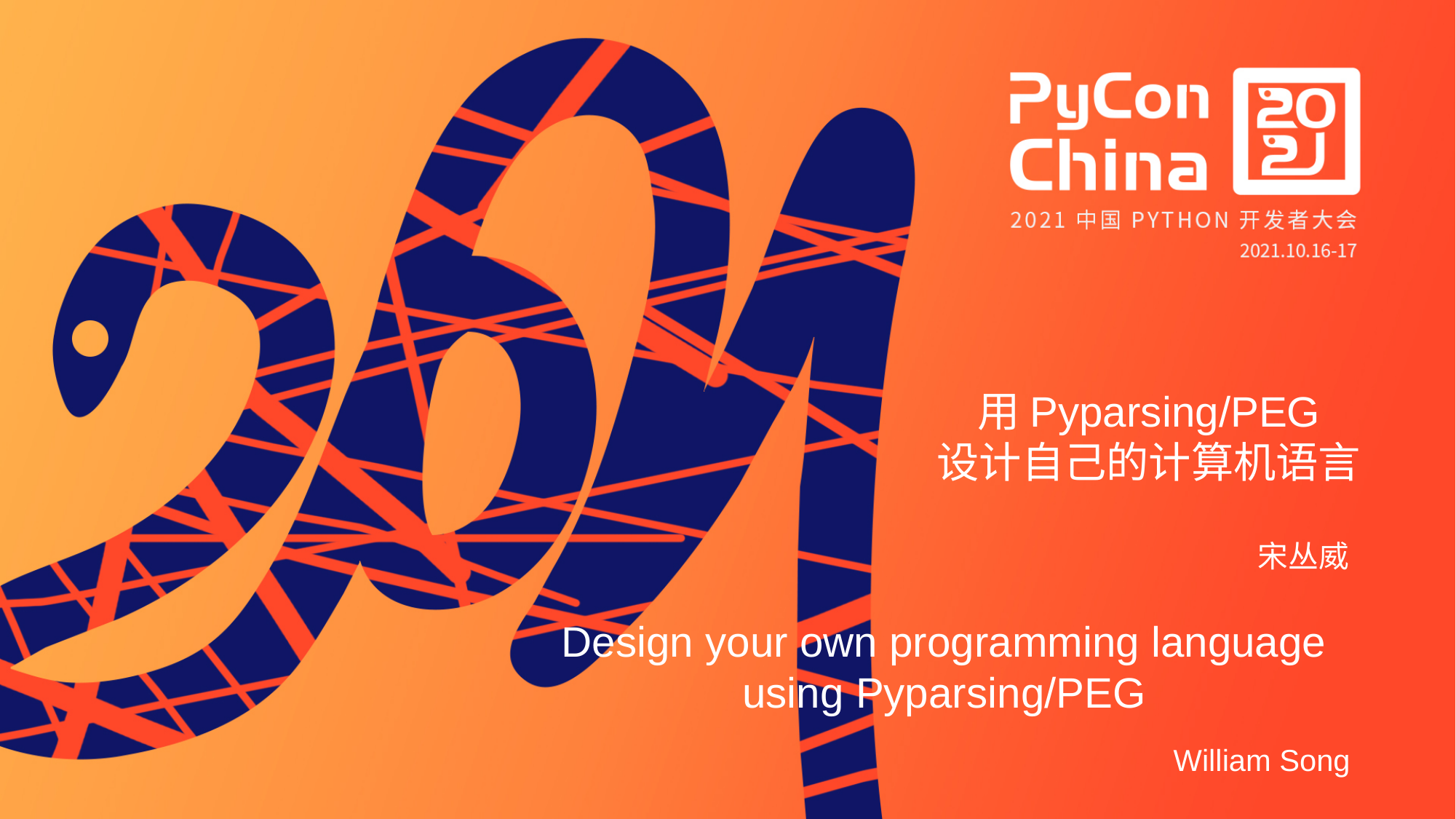

用Pyparsing/PEG
设计自己的计算机语言
宋丛威
Design your own programming language
using Pyparsing/PEG
William Song